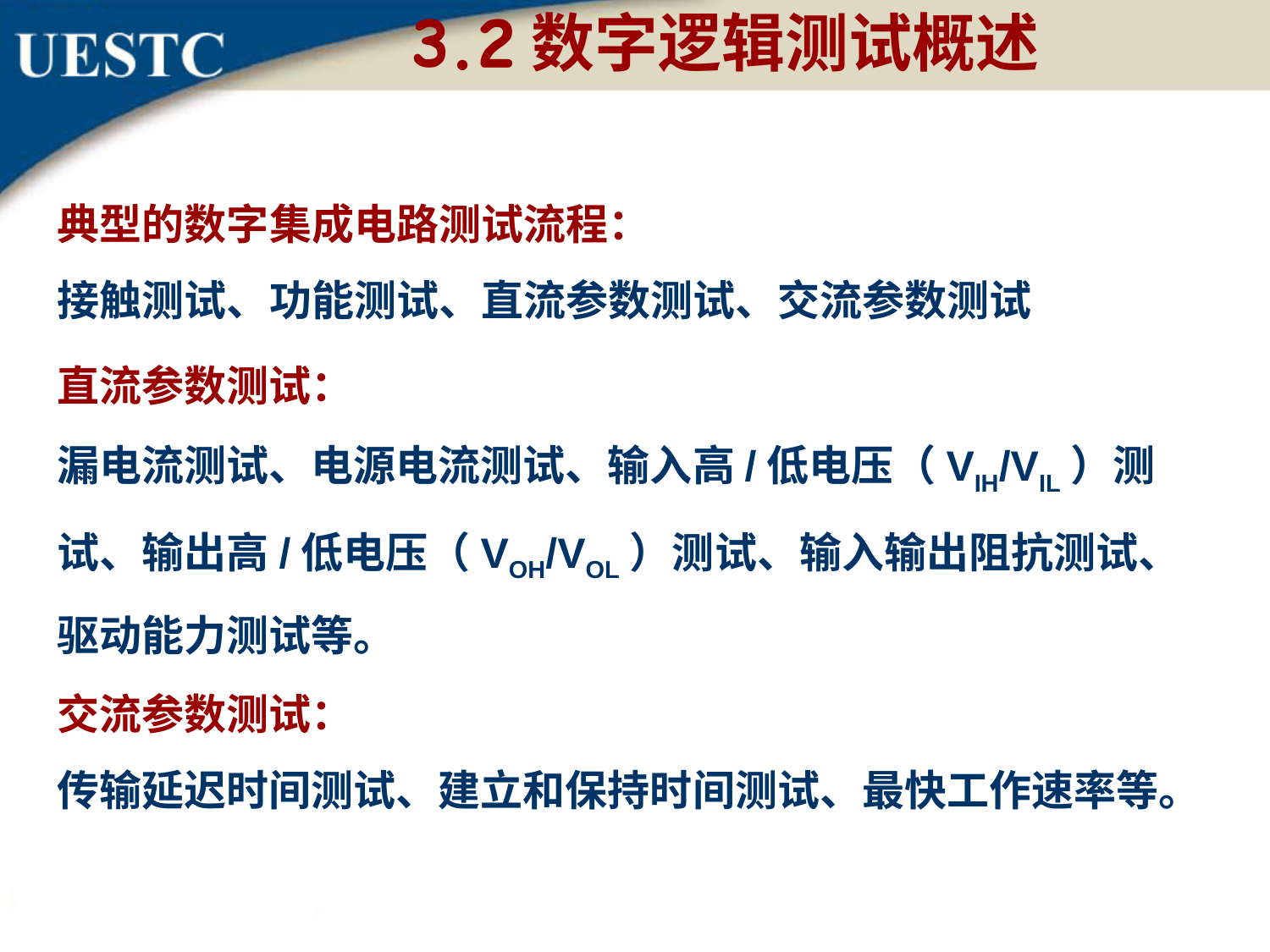

3.2数字逻辑测试概述
典型的数字集成电路测试流程：
接触测试、功能测试、直流参数测试、交流参数测试
直流参数测试：
漏电流测试、电源电流测试、输入高/低电压（VIH/VIL）测试、输出高/低电压（VOH/VOL）测试、输入输出阻抗测试、驱动能力测试等。
交流参数测试：
传输延迟时间测试、建立和保持时间测试、最快工作速率等。